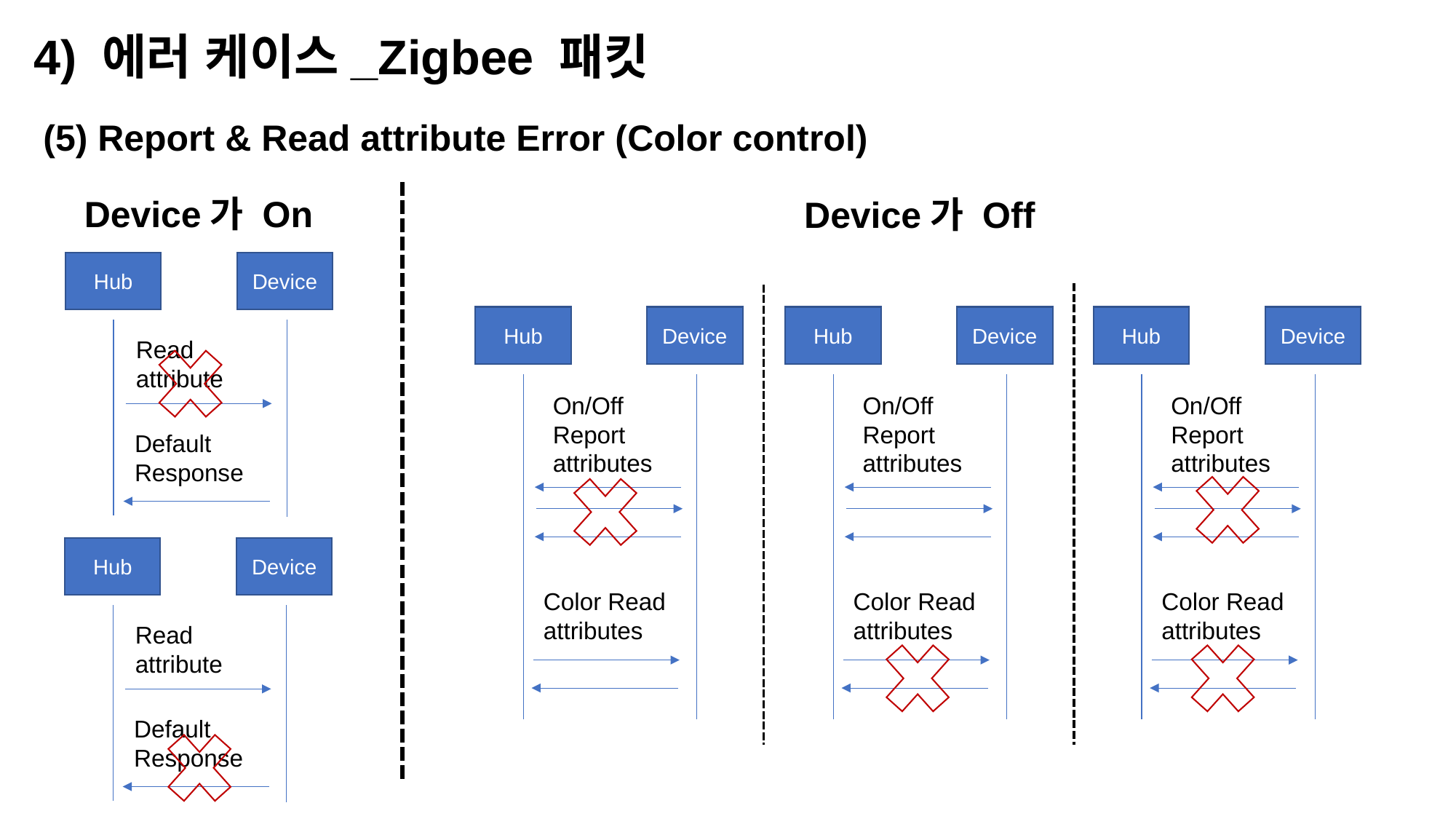

4) 에러 케이스_Zigbee 패킷
(5) Report & Read attribute Error (Color control)
Device가 On
Device가 Off
Device
Hub
Read attribute
Default Response

Device
Hub
Device
Hub
Device
Hub
On/Off
Report
attributes
On/Off
Report
attributes
On/Off
Report
attributes

Device
Hub
Read attribute
Default Response

Color Read
attributes
Color Read
attributes
Color Read
attributes